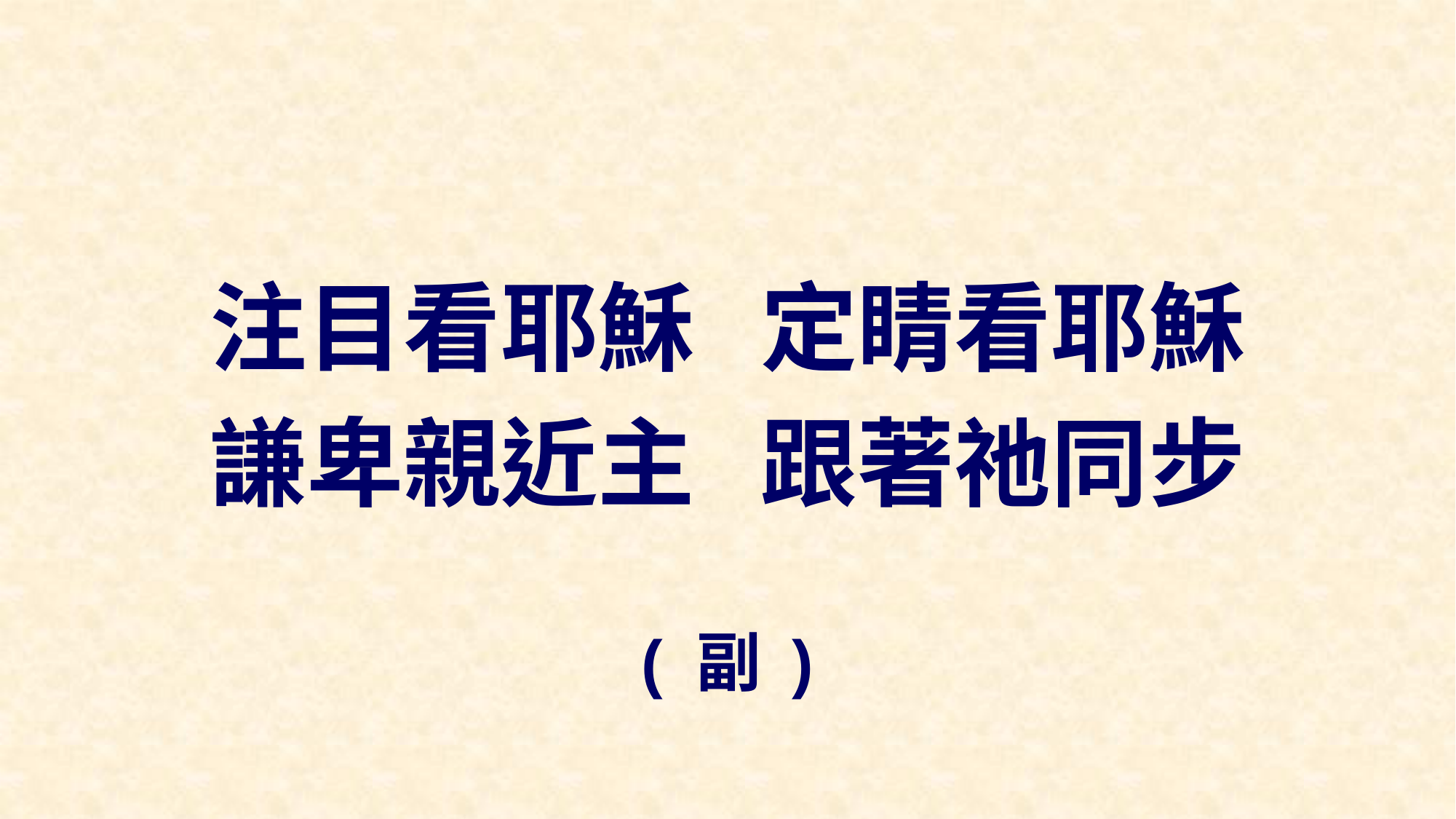

注目看耶穌   定睛看耶穌
謙卑親近主   跟著祂同步
( 副 )